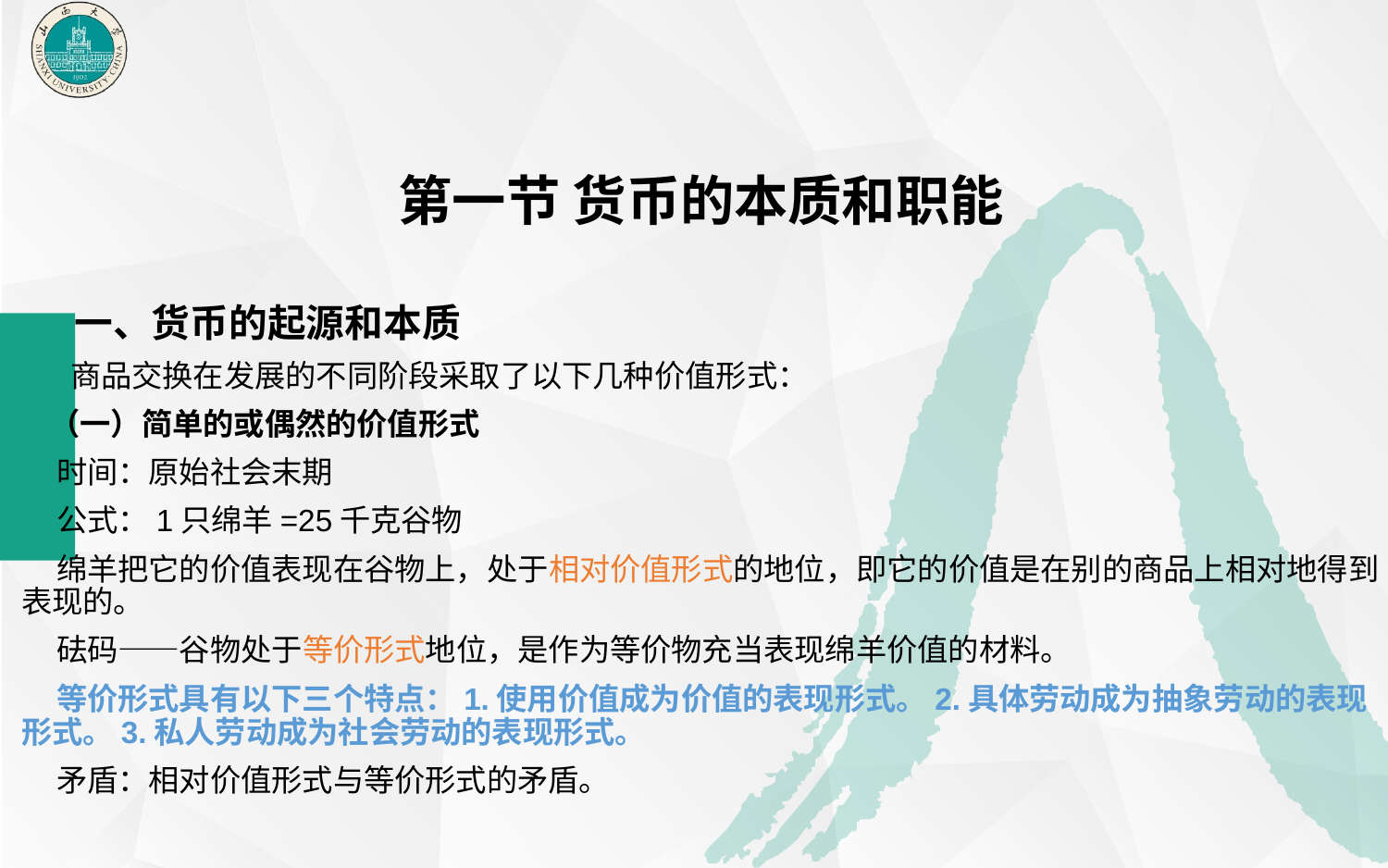

第一节 货币的本质和职能

     一、货币的起源和本质
      商品交换在发展的不同阶段采取了以下几种价值形式：
   （一）简单的或偶然的价值形式
    时间：原始社会末期
    公式：1只绵羊=25千克谷物
    绵羊把它的价值表现在谷物上，处于相对价值形式的地位，即它的价值是在别的商品上相对地得到表现的。
    砝码——谷物处于等价形式地位，是作为等价物充当表现绵羊价值的材料。
    等价形式具有以下三个特点：1.使用价值成为价值的表现形式。2.具体劳动成为抽象劳动的表现形式。3.私人劳动成为社会劳动的表现形式。
    矛盾：相对价值形式与等价形式的矛盾。